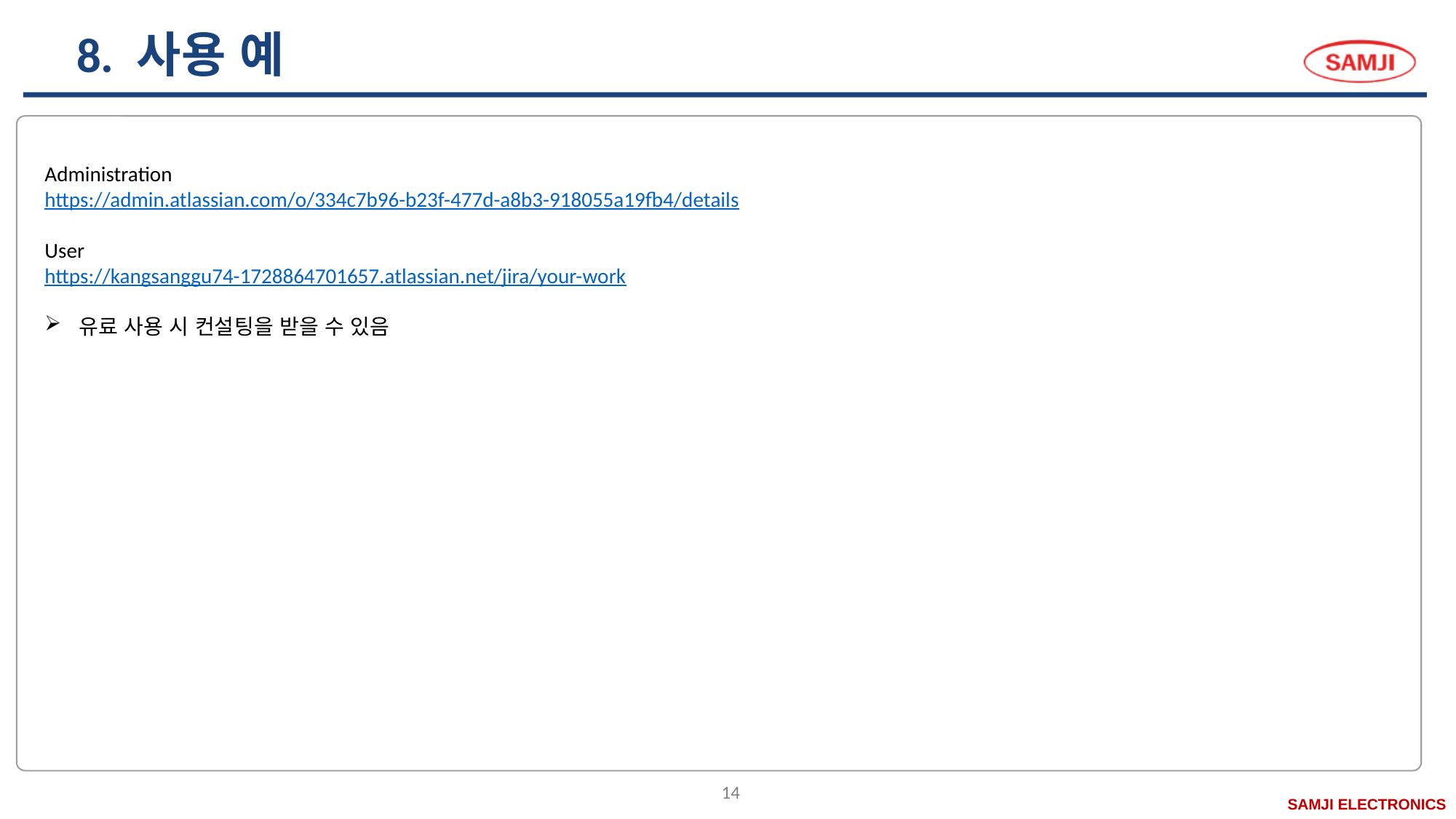

# 8. 사용 예

Administration
https://admin.atlassian.com/o/334c7b96-b23f-477d-a8b3-918055a19fb4/details

User
https://kangsanggu74-1728864701657.atlassian.net/jira/your-work

유료 사용 시 컨설팅을 받을 수 있음